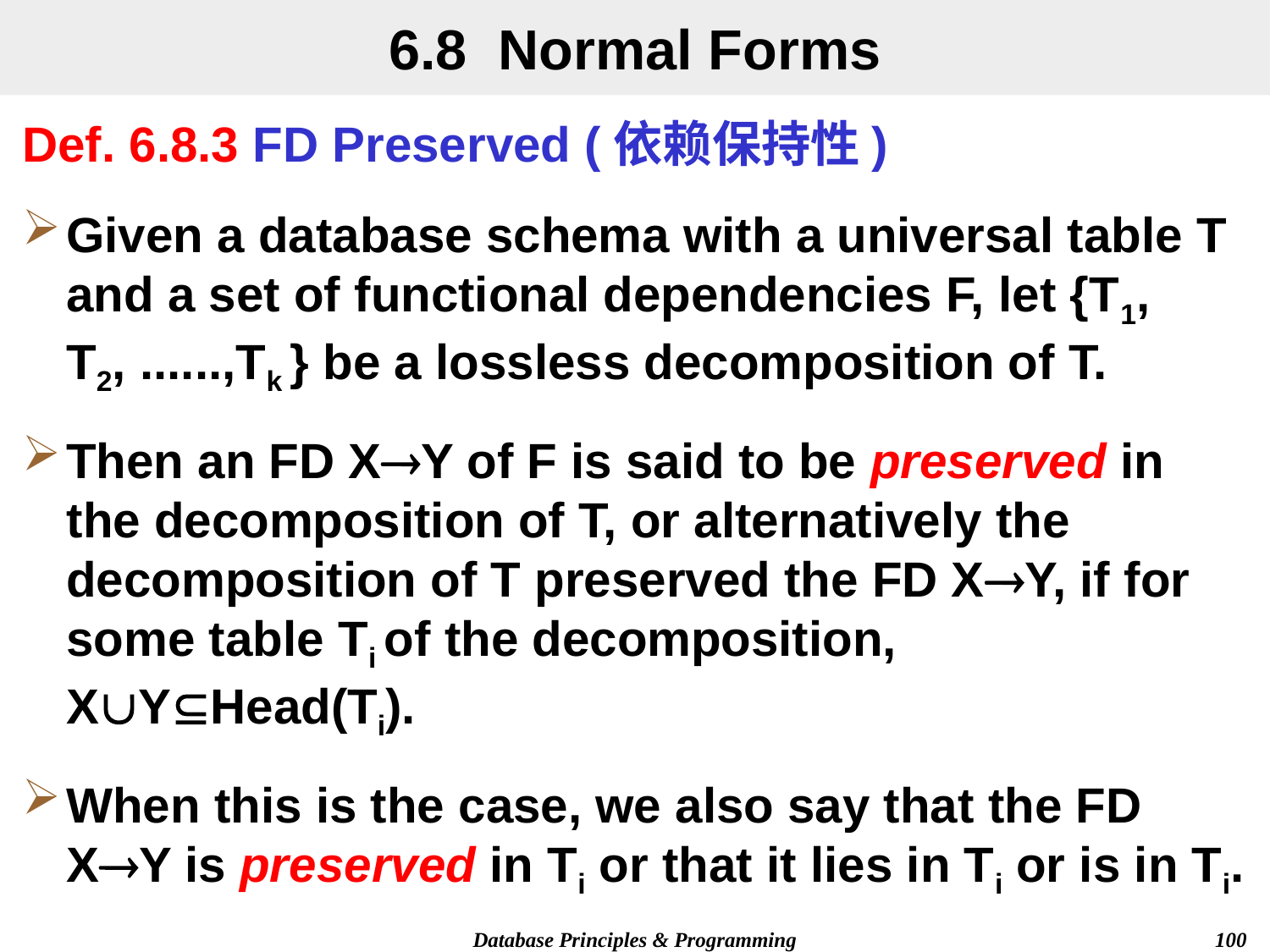

# 6.8  Normal Forms
Def. 6.8.3 FD Preserved (依赖保持性)
Given a database schema with a universal table T and a set of functional dependencies F, let {T1, T2, ......,Tk } be a lossless decomposition of T.
Then an FD X→Y of F is said to be preserved in the decomposition of T, or alternatively the decomposition of T preserved the FD X→Y, if for some table Ti of the decomposition, X∪Y⊆Head(Ti).
When this is the case, we also say that the FD X→Y is preserved in Ti or that it lies in Ti or is in Ti.

Database Principles & Programming
100